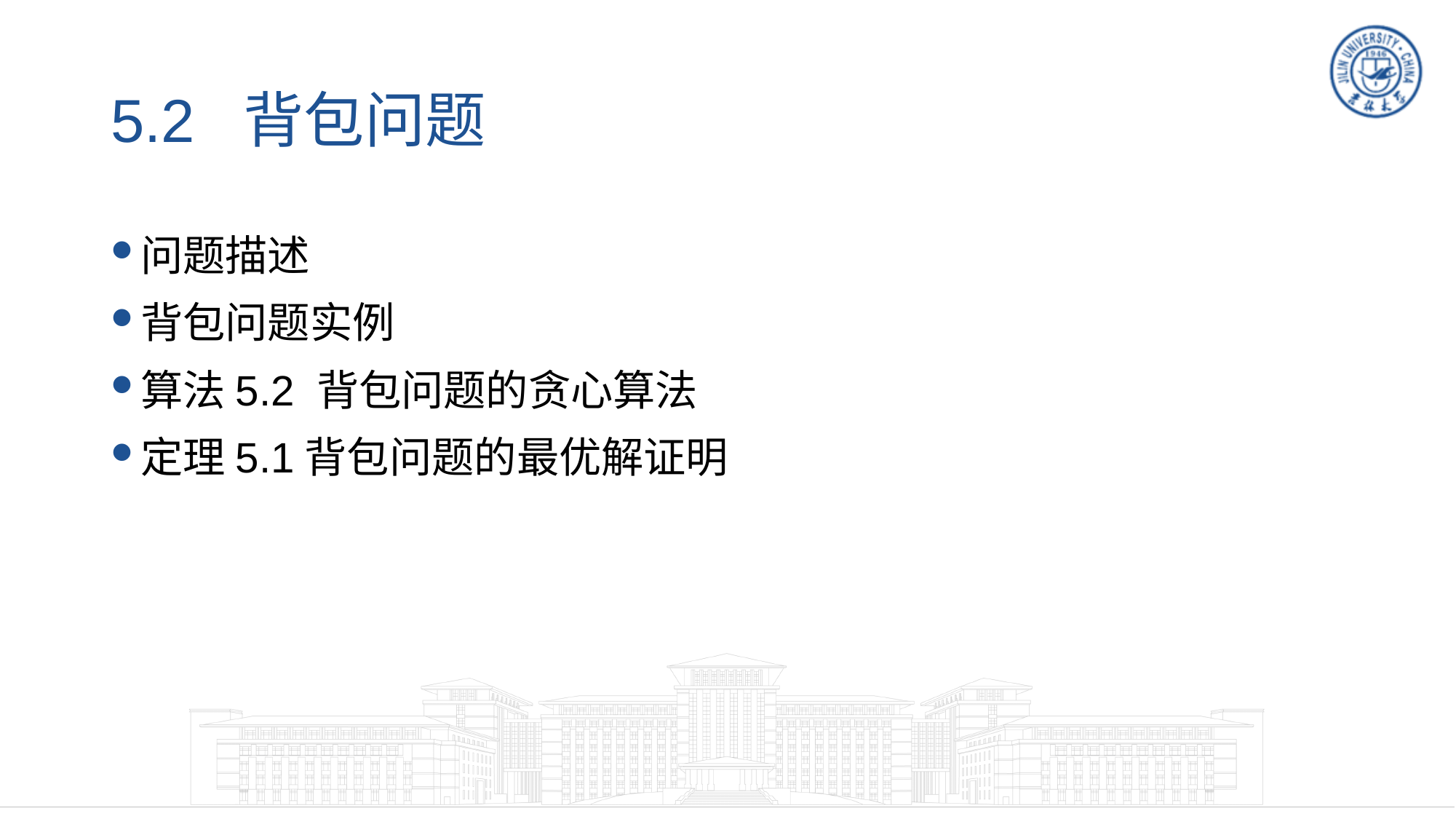

# 5.2  背包问题
问题描述
背包问题实例
算法5.2 背包问题的贪心算法
定理5.1背包问题的最优解证明
9